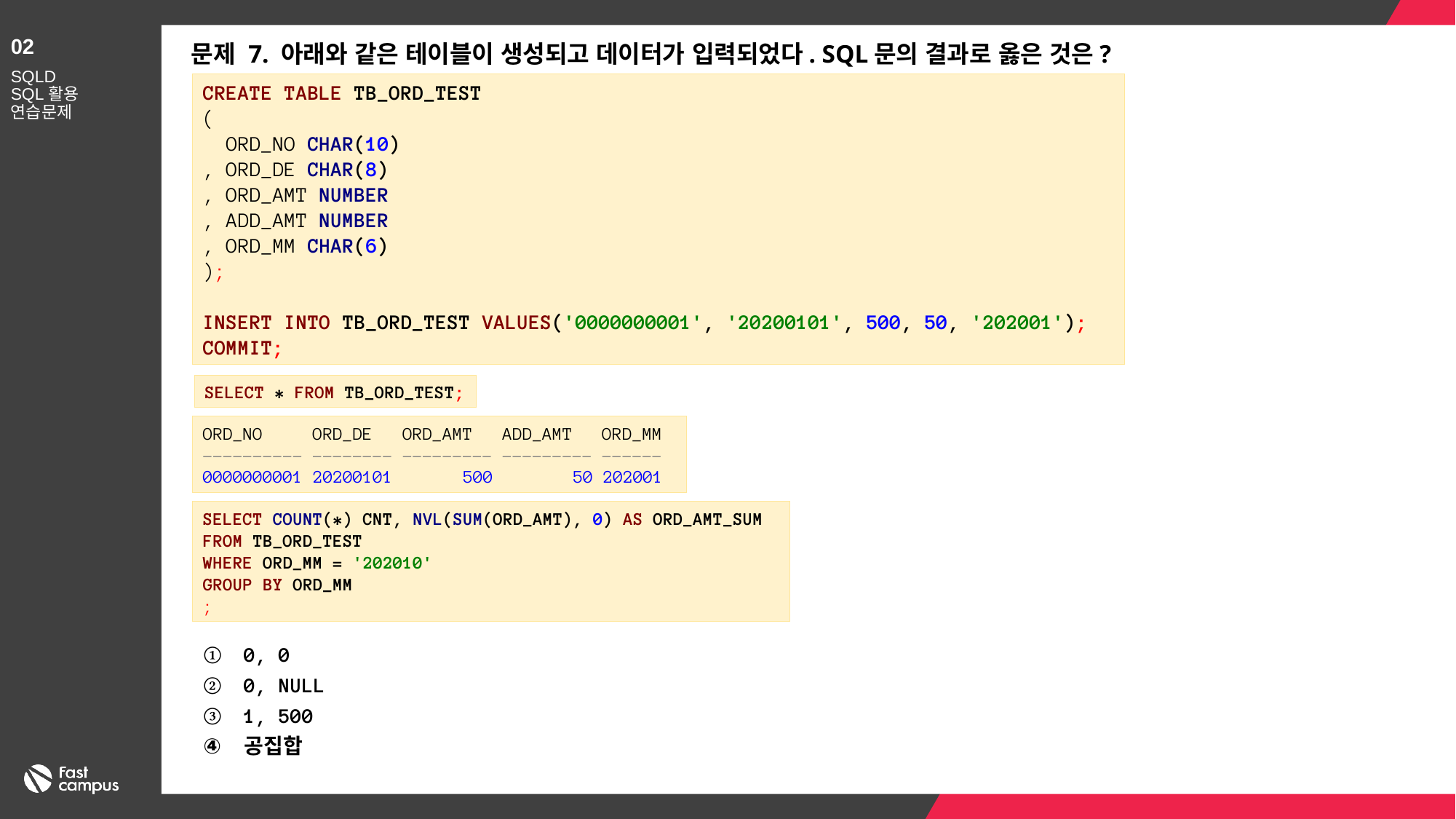

02
문제 7. 아래와 같은 테이블이 생성되고 데이터가 입력되었다. SQL문의 결과로 옳은 것은?
SQLD
SQL활용
연습문제
CREATE TABLE TB_ORD_TEST
(
  ORD_NO CHAR(10)
, ORD_DE CHAR(8)
, ORD_AMT NUMBER
, ADD_AMT NUMBER
, ORD_MM CHAR(6)
);

INSERT INTO TB_ORD_TEST VALUES('0000000001', '20200101', 500, 50, '202001');
COMMIT;
SELECT * FROM TB_ORD_TEST;
ORD_NO     ORD_DE   ORD_AMT   ADD_AMT   ORD_MM
---------- -------- --------- --------- ------
0000000001 20200101       500        50 202001
SELECT COUNT(*) CNT, NVL(SUM(ORD_AMT), 0) AS ORD_AMT_SUM
FROM TB_ORD_TEST
WHERE ORD_MM = '202010'
GROUP BY ORD_MM
;
0, 0
0, NULL
1, 500
공집합